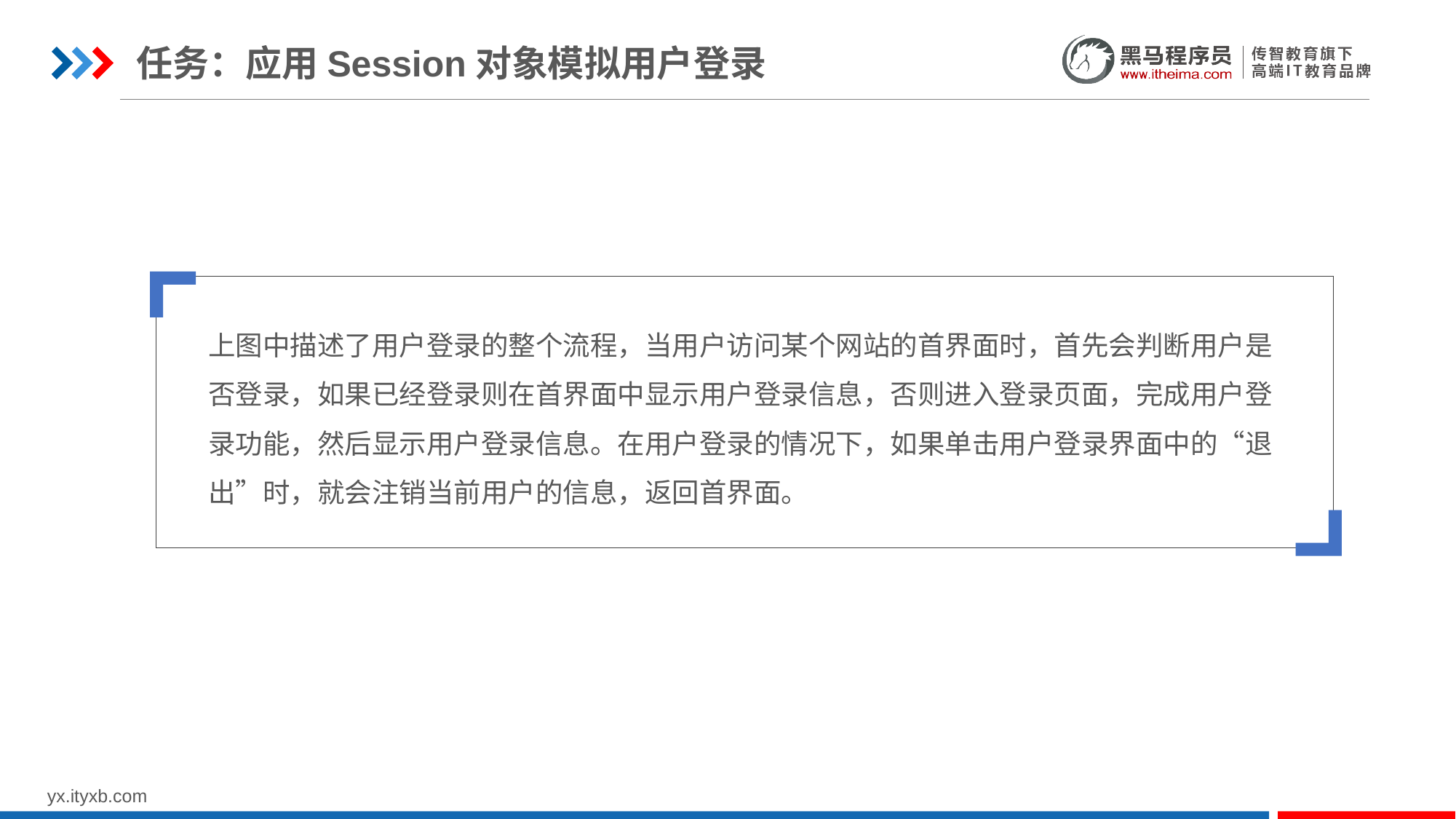

任务：应用Session对象模拟用户登录

上图中描述了用户登录的整个流程，当用户访问某个网站的首界面时，首先会判断用户是否登录，如果已经登录则在首界面中显示用户登录信息，否则进入登录页面，完成用户登录功能，然后显示用户登录信息。在用户登录的情况下，如果单击用户登录界面中的“退出”时，就会注销当前用户的信息，返回首界面。